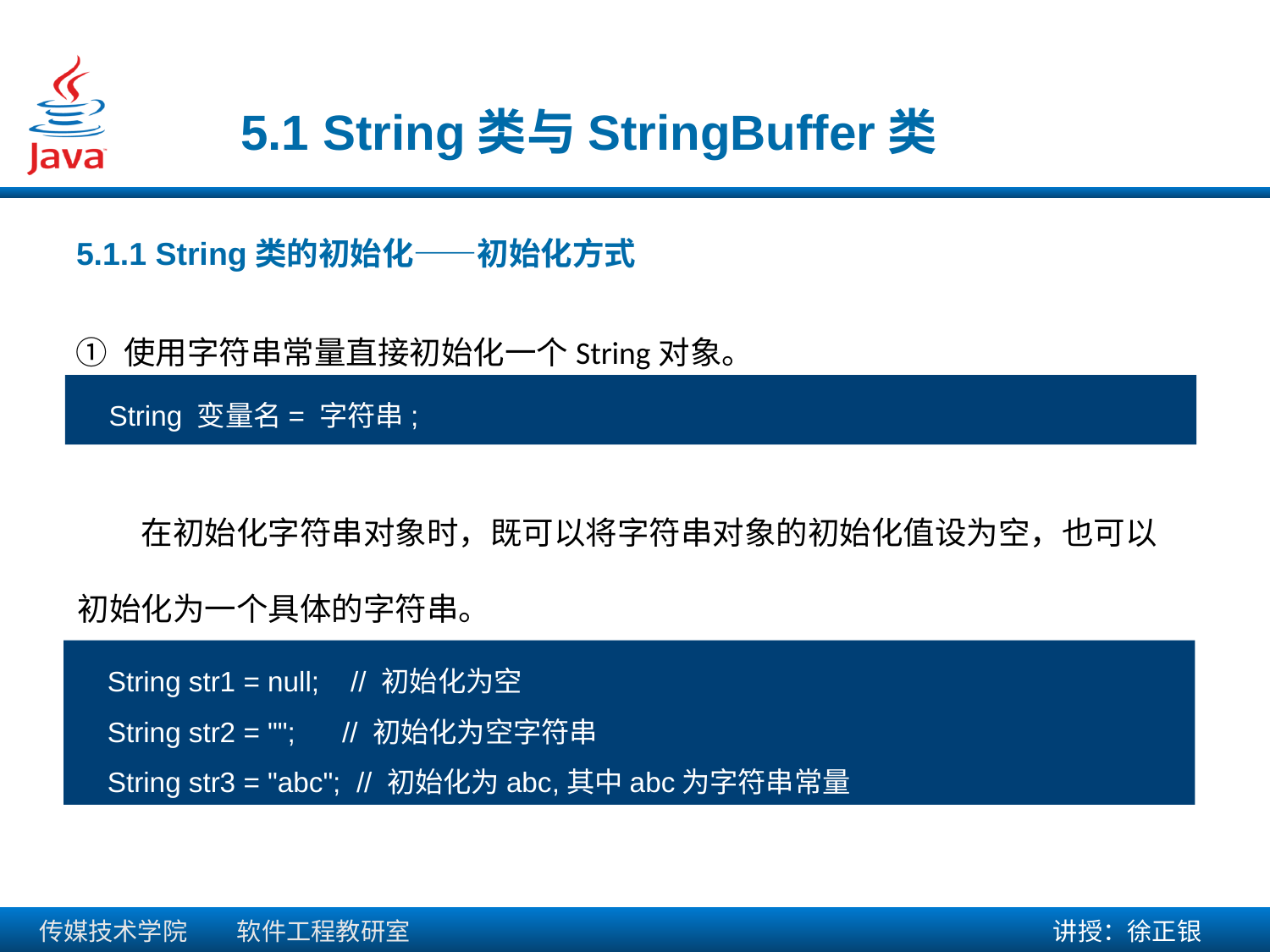

5.1 String类与StringBuffer类
5.1.1 String类的初始化——初始化方式
使用字符串常量直接初始化一个String对象。
    String 变量名= 字符串;
在初始化字符串对象时，既可以将字符串对象的初始化值设为空，也可以初始化为一个具体的字符串。
    String str1 = null;    // 初始化为空
    String str2 = "";      // 初始化为空字符串
    String str3 = "abc";  // 初始化为abc,其中abc为字符串常量